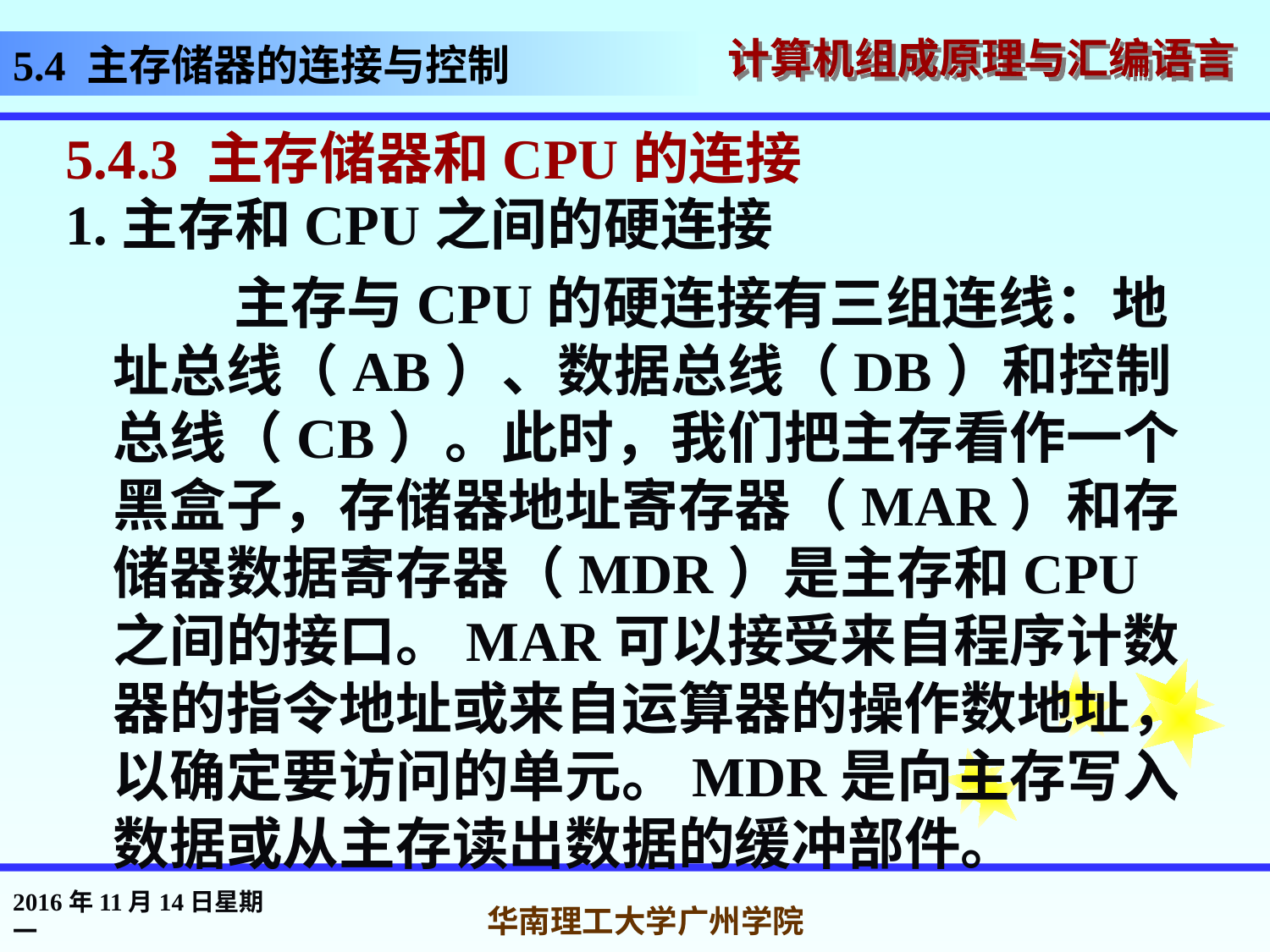

# 5.4 主存储器的连接与控制
5.4.3 主存储器和CPU的连接
1.主存和CPU之间的硬连接
            主存与CPU的硬连接有三组连线：地址总线（AB）、数据总线（DB）和控制总线（CB）。此时，我们把主存看作一个黑盒子，存储器地址寄存器（MAR）和存储器数据寄存器（MDR）是主存和CPU之间的接口。MAR可以接受来自程序计数器的指令地址或来自运算器的操作数地址，以确定要访问的单元。MDR是向主存写入数据或从主存读出数据的缓冲部件。
2016年11月14日星期一
华南理工大学广州学院